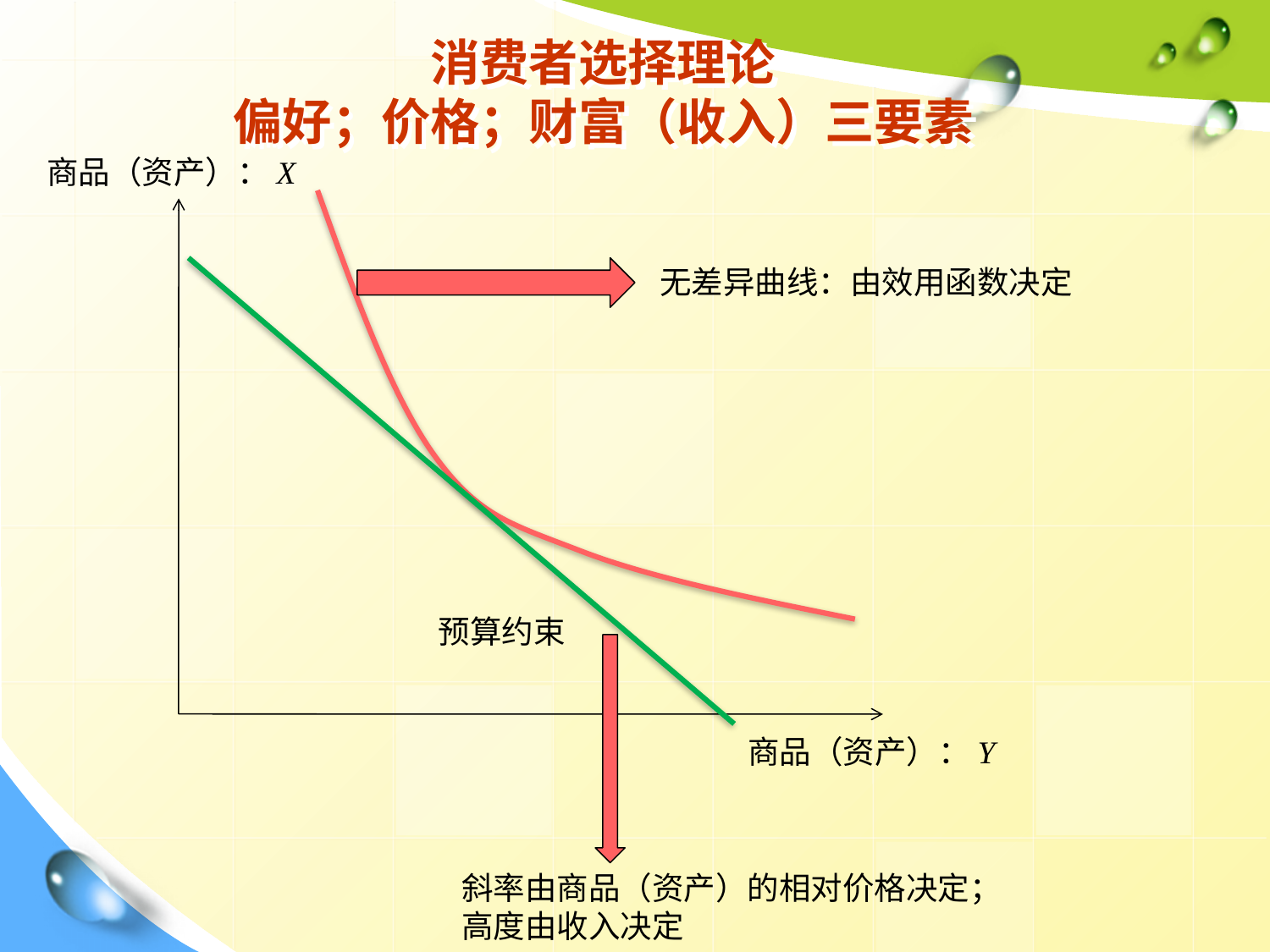

# 消费者选择理论 偏好；价格；财富（收入）三要素
商品（资产）：X

无差异曲线：由效用函数决定

预算约束

商品（资产）：Y
斜率由商品（资产）的相对价格决定；
高度由收入决定